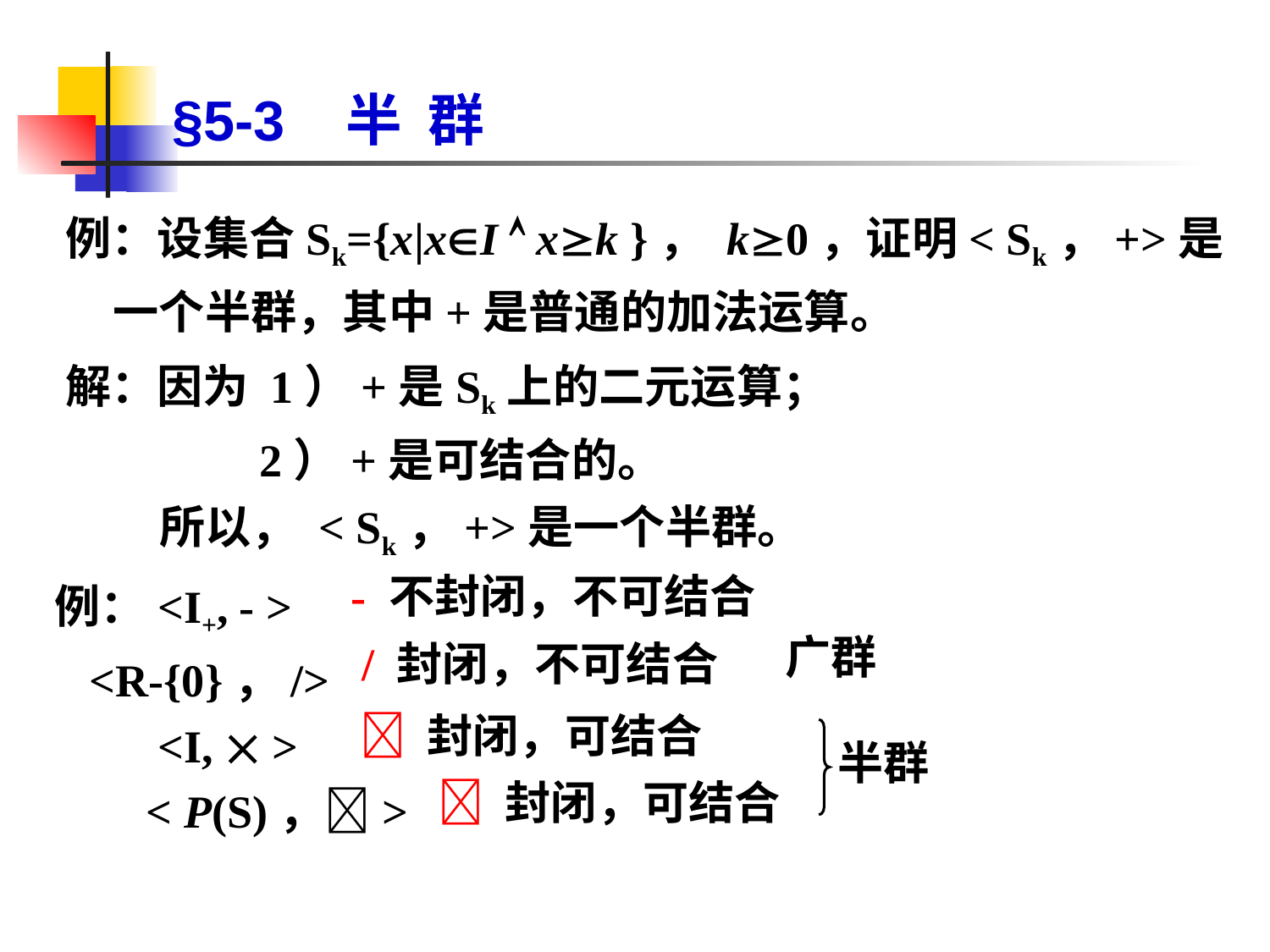

# §5-3   半  群
例：设集合Sk={x|x∈I ∧ x≥k }， k≥0，证明< Sk，+>是一个半群，其中+是普通的加法运算。
解：因为 1）+是Sk上的二元运算；
                 2）+是可结合的。
        所以， < Sk，+>是一个半群。
例：<I+, - >
   <R-{0}，/>
         <I, × >
        < P(S)，∩>
- 不封闭，不可结合
广群
/ 封闭，不可结合
× 封闭，可结合

半群
∩ 封闭，可结合
3